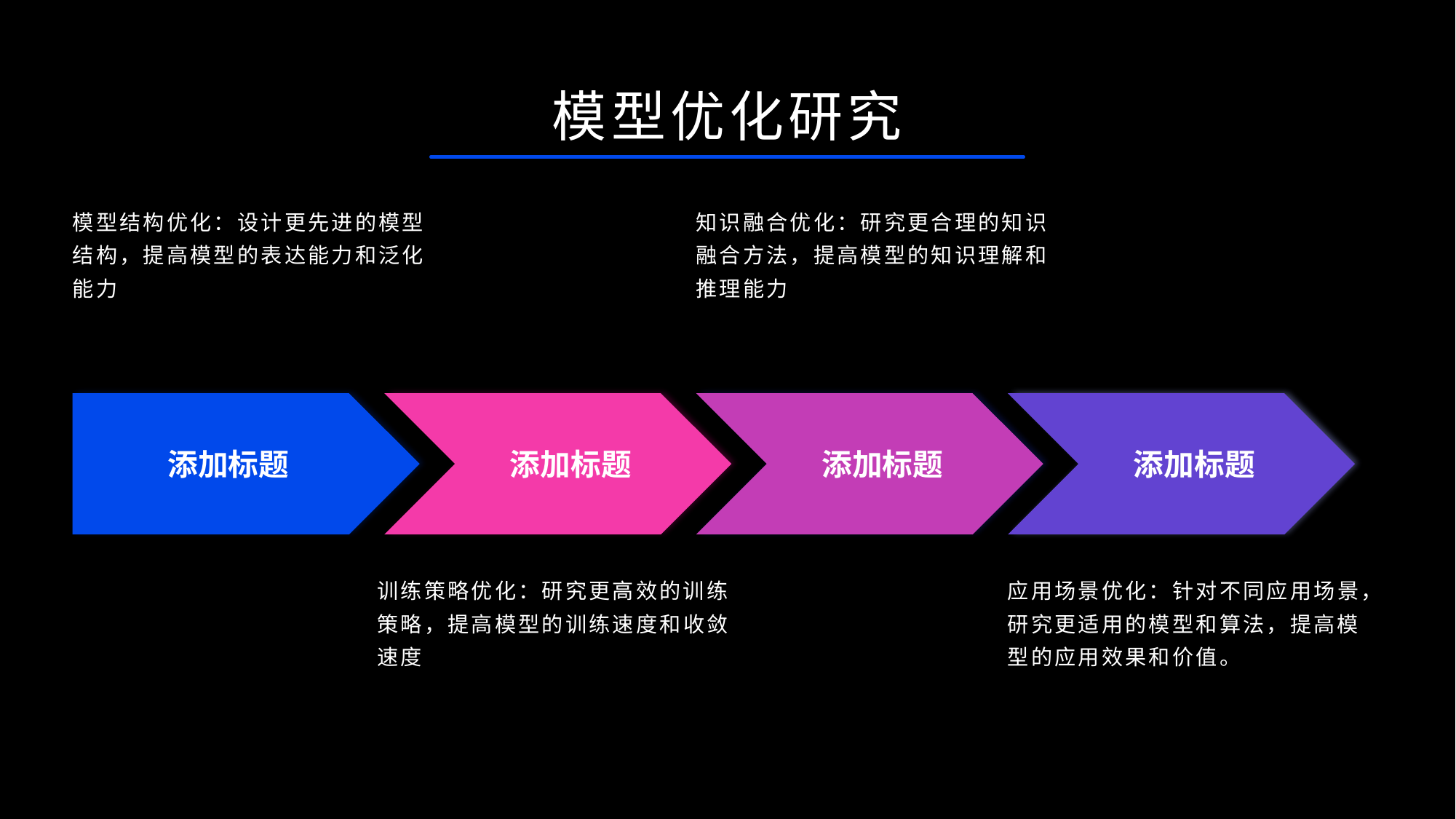

模型优化研究
模型结构优化：设计更先进的模型结构，提高模型的表达能力和泛化能力
知识融合优化：研究更合理的知识融合方法，提高模型的知识理解和推理能力
添加标题
添加标题
添加标题
添加标题
训练策略优化：研究更高效的训练策略，提高模型的训练速度和收敛速度
应用场景优化：针对不同应用场景，研究更适用的模型和算法，提高模型的应用效果和价值。